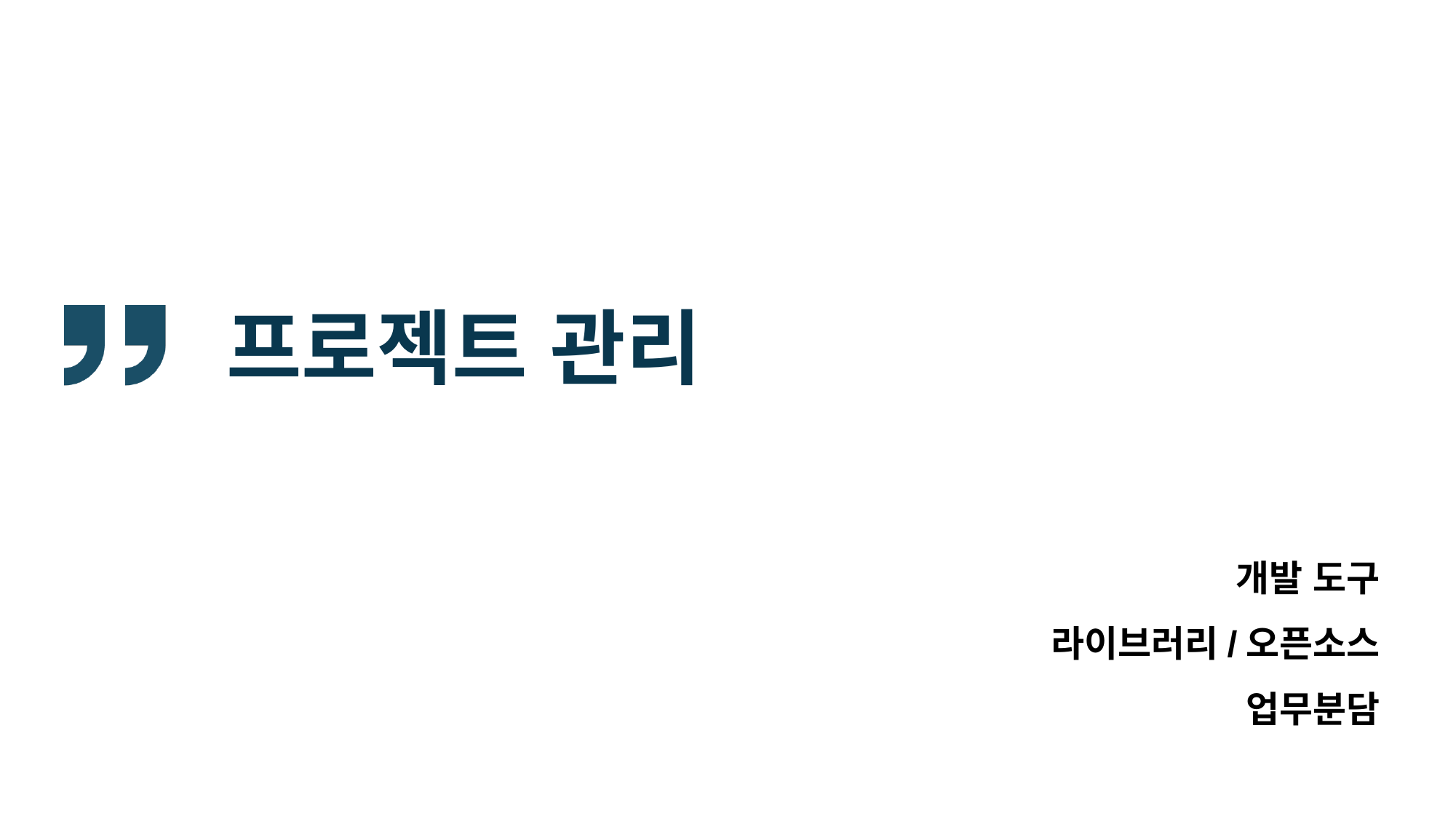

# 프로젝트 관리
개발 도구
라이브러리/오픈소스
업무분담